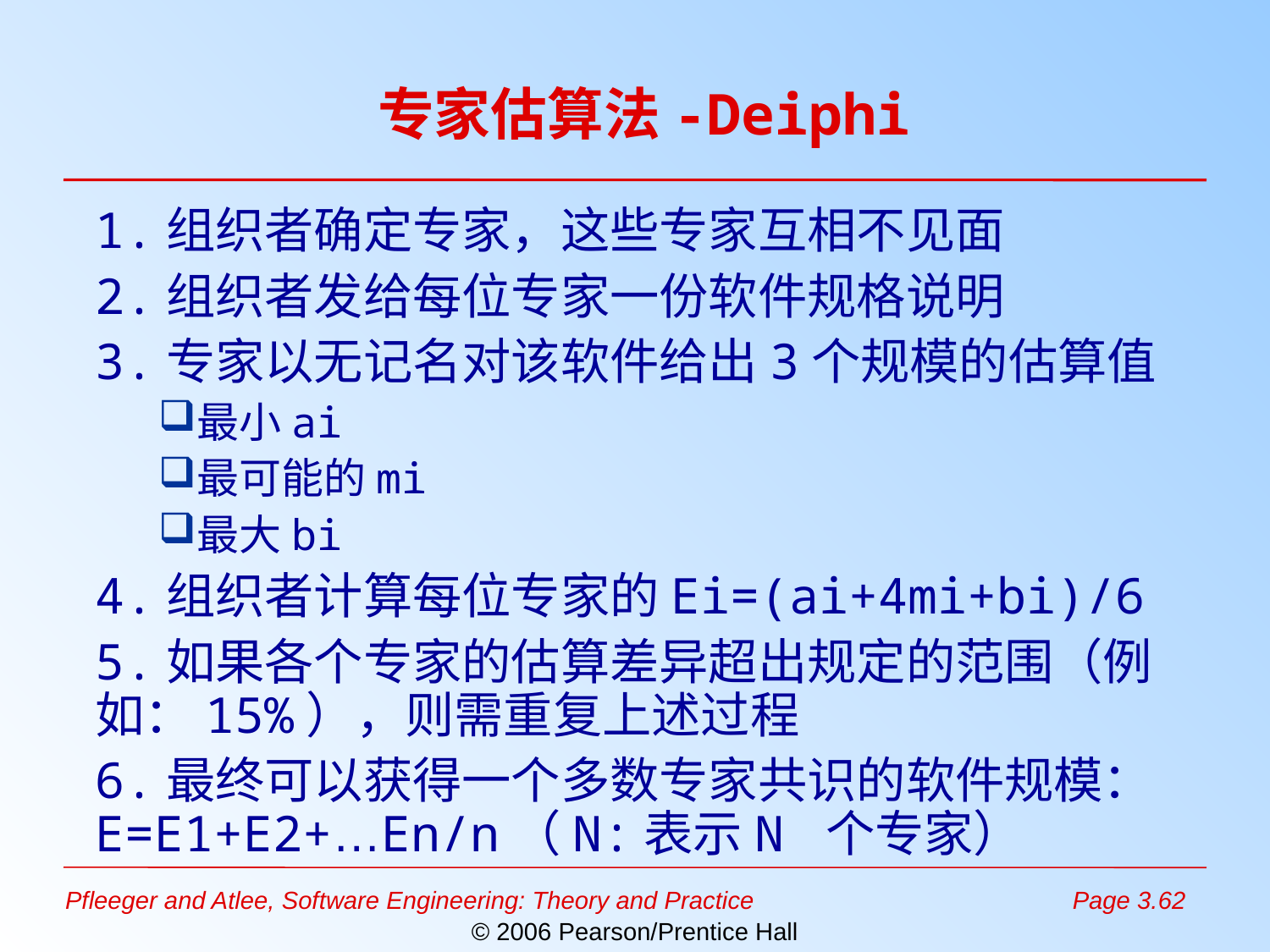

# 专家估算法-Deiphi
1.组织者确定专家，这些专家互相不见面
2.组织者发给每位专家一份软件规格说明
3.专家以无记名对该软件给出3个规模的估算值
最小ai
最可能的mi
最大bi
4.组织者计算每位专家的Ei=(ai+4mi+bi)/6
5.如果各个专家的估算差异超出规定的范围（例如：15%），则需重复上述过程
6.最终可以获得一个多数专家共识的软件规模：E=E1+E2+…En/n（N:表示N 个专家）